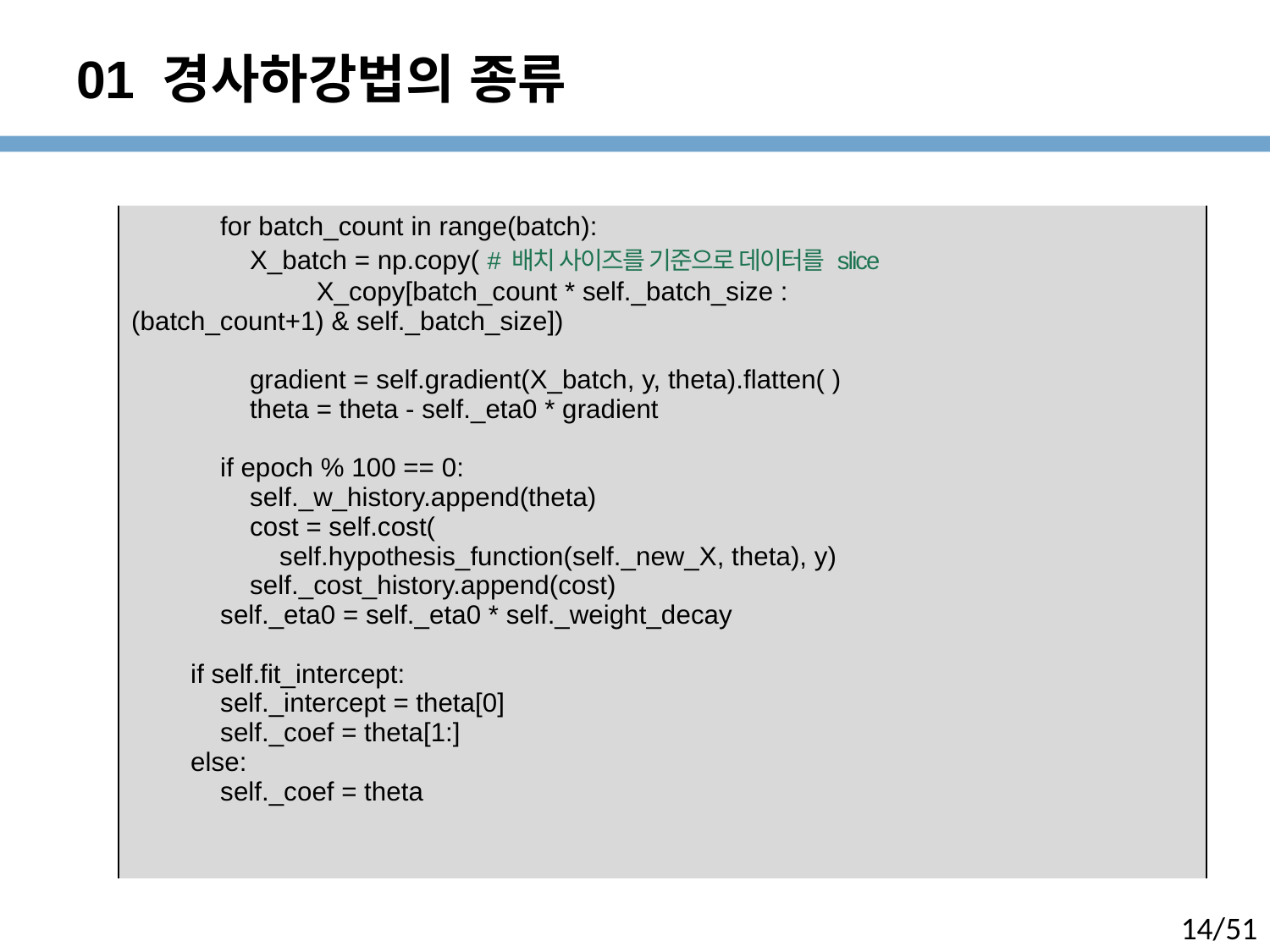

# 01 경사하강법의 종류
| for batch\_count in range(batch): X\_batch = np.copy( # 배치 사이즈를 기준으로 데이터를 slice X\_copy[batch\_count \* self.\_batch\_size : (batch\_count+1) & self.\_batch\_size]) gradient = self.gradient(X\_batch, y, theta).flatten( ) theta = theta - self.\_eta0 \* gradient if epoch % 100 == 0: self.\_w\_history.append(theta) cost = self.cost( self.hypothesis\_function(self.\_new\_X, theta), y) self.\_cost\_history.append(cost) self.\_eta0 = self.\_eta0 \* self.\_weight\_decay if self.fit\_intercept: self.\_intercept = theta[0] self.\_coef = theta[1:] else: self.\_coef = theta |
| --- |
14/51